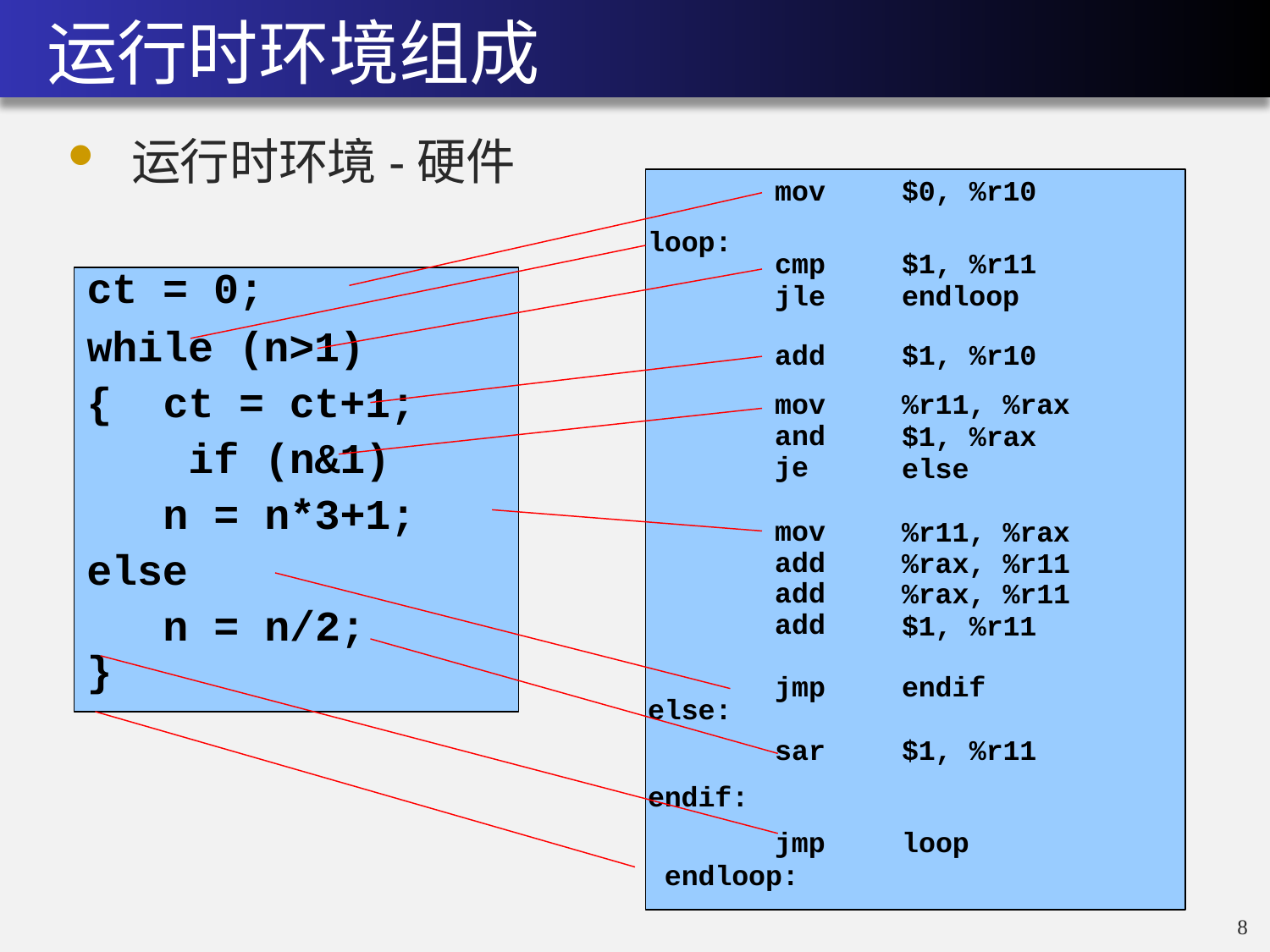

# 运行时环境组成
运行时环境-硬件

mov
$0, %r10

loop:
cmp
jle
$1, %r11
endloop
ct = 0;  while (n>1)

add
mov  and  je
$1, %r10
%r11, %rax
$1, %rax
else
{	ct = ct+1;  if (n&1)
n = n*3+1;
else
n = n/2;

mov  add  add  add
%r11, %rax
%rax, %r11
%rax, %r11
$1, %r11
}
jmp
endif
else:
sar
$1, %r11
endif:
jmp  endloop:
loop
8